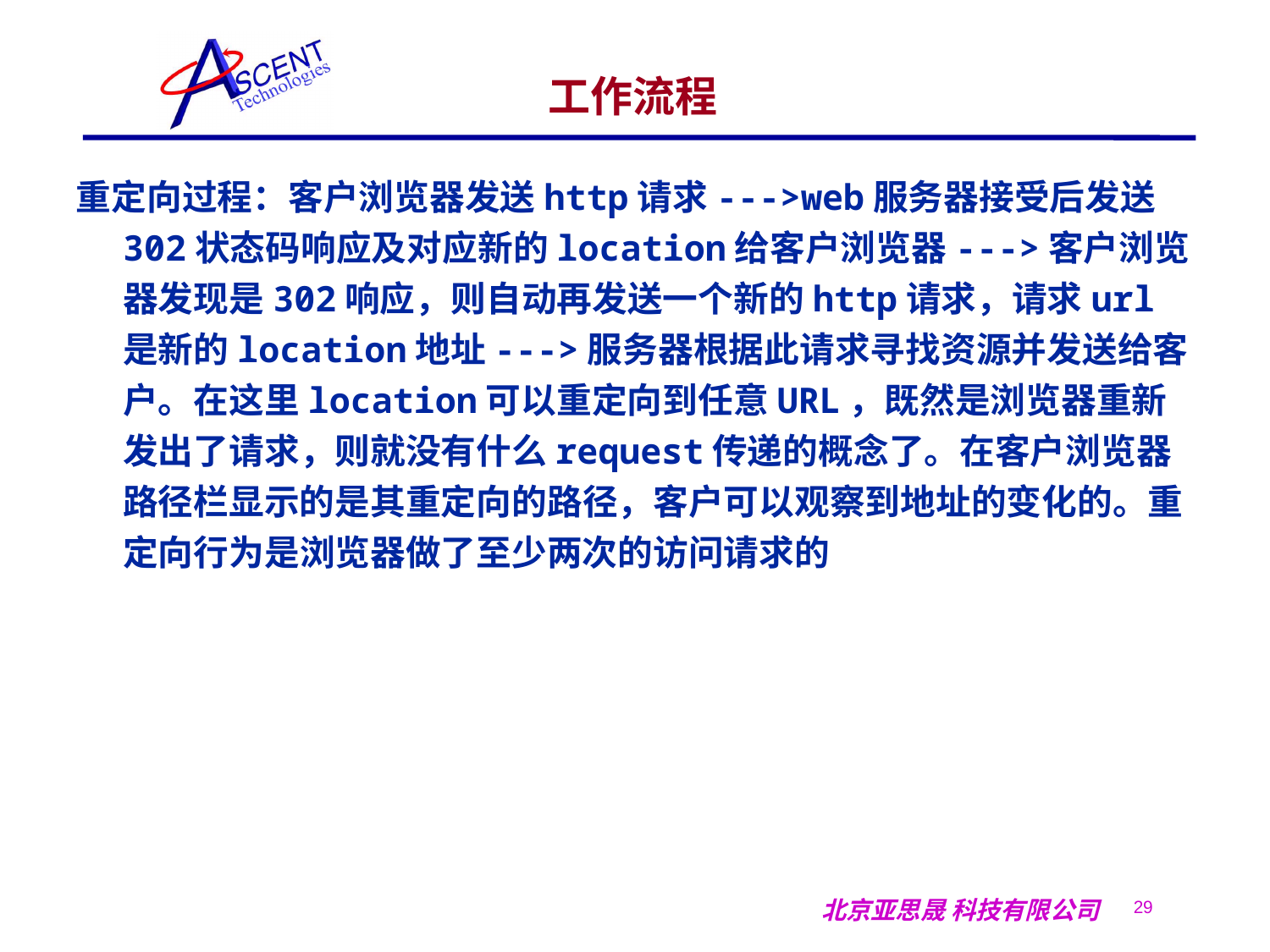

# 工作流程
重定向过程：客户浏览器发送http请求--->web服务器接受后发送302状态码响应及对应新的location给客户浏览器--->客户浏览器发现是302响应，则自动再发送一个新的http请求，请求url是新的location地址--->服务器根据此请求寻找资源并发送给客户。在这里location可以重定向到任意URL，既然是浏览器重新发出了请求，则就没有什么request传递的概念了。在客户浏览器路径栏显示的是其重定向的路径，客户可以观察到地址的变化的。重定向行为是浏览器做了至少两次的访问请求的